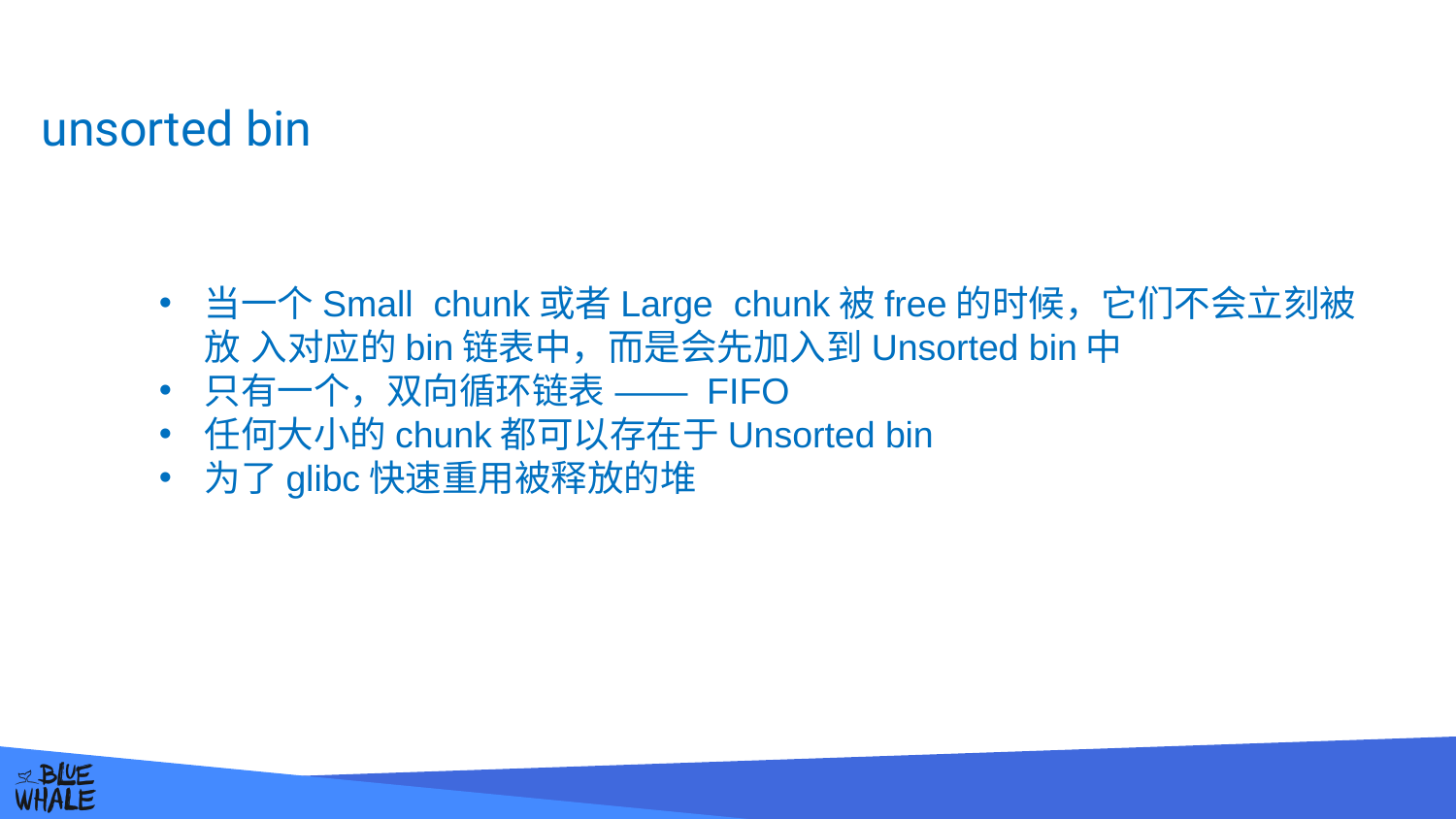

# unsorted bin
当一个Small  chunk或者Large  chunk被free的时候，它们不会立刻被放 入对应的bin链表中，而是会先加入到Unsorted bin中
只有一个，双向循环链表 —— FIFO
任何大小的chunk都可以存在于Unsorted bin
为了glibc快速重用被释放的堆